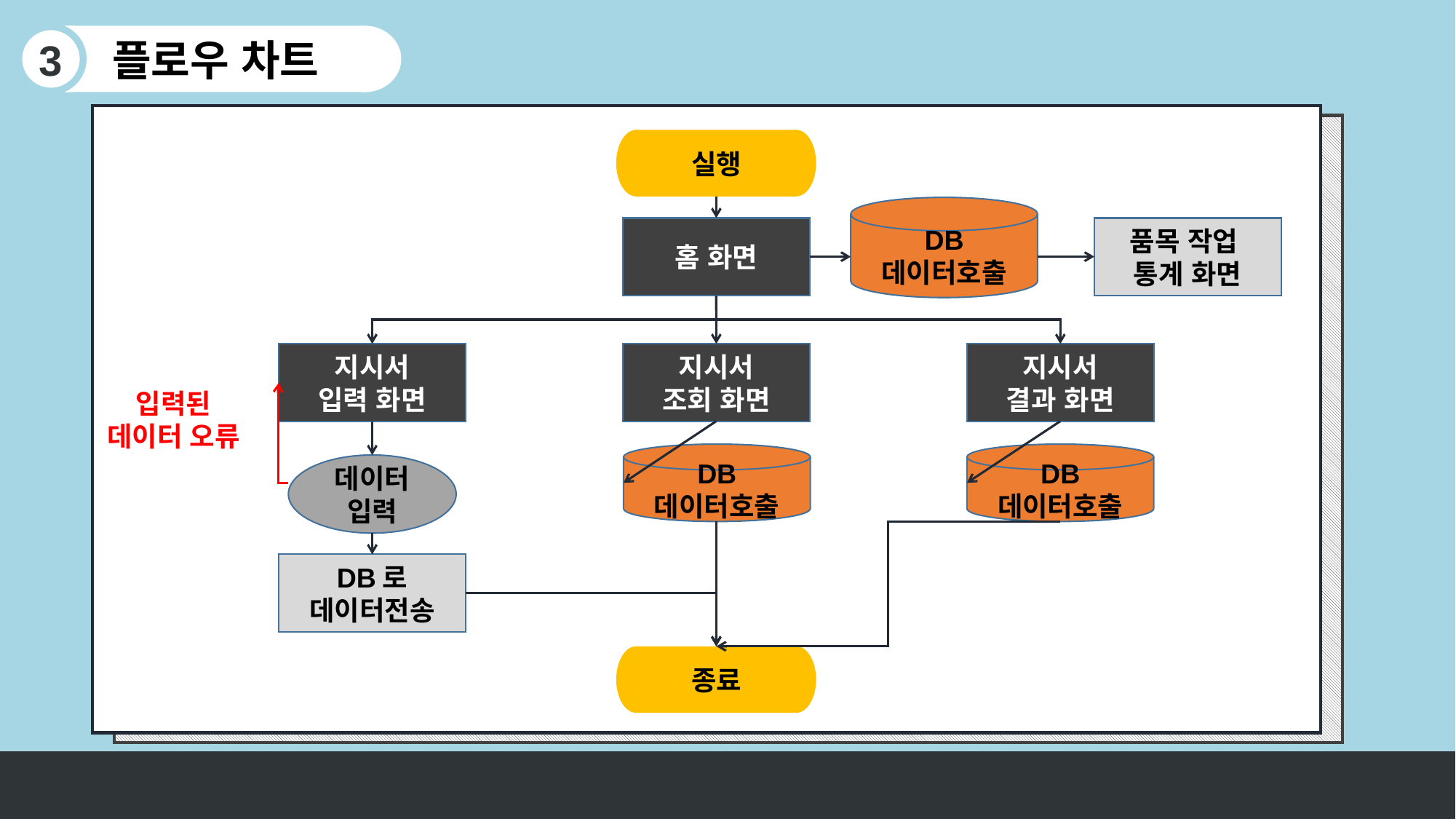

플로우 차트
3

실행

DB
데이터호출

홈 화면
품목 작업
통계 화면
지시서
입력 화면
지시서
조회 화면
지시서
결과 화면
입력된
데이터 오류
DB
데이터호출
DB
데이터호출
데이터 입력
DB로
데이터전송

종료